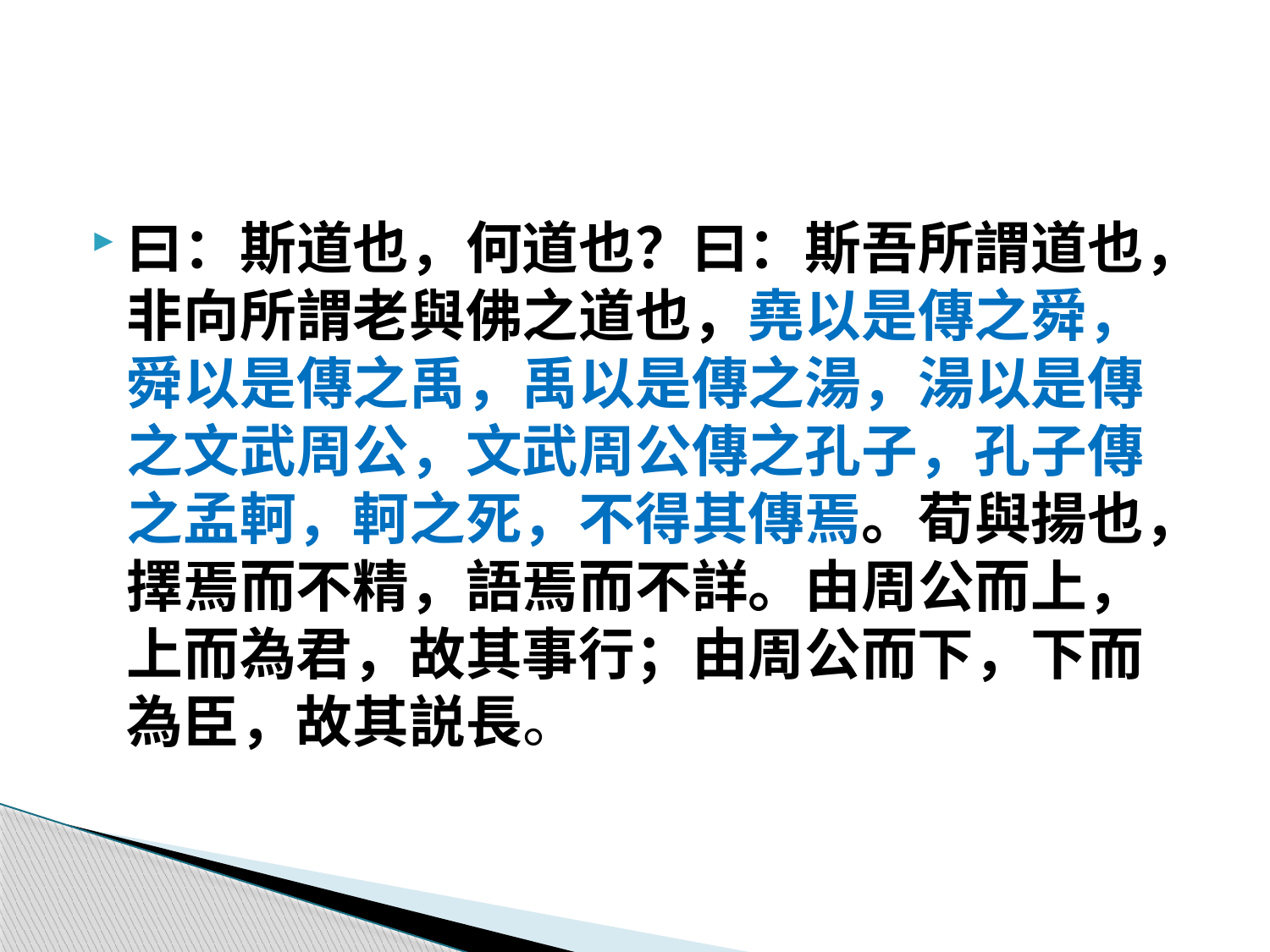

#
曰：斯道也，何道也？曰：斯吾所謂道也，非向所謂老與佛之道也，堯以是傳之舜，舜以是傳之禹，禹以是傳之湯，湯以是傳之文武周公，文武周公傳之孔子，孔子傳之孟軻，軻之死，不得其傳焉。荀與揚也，擇焉而不精，語焉而不詳。由周公而上，上而為君，故其事行；由周公而下，下而為臣，故其説長。